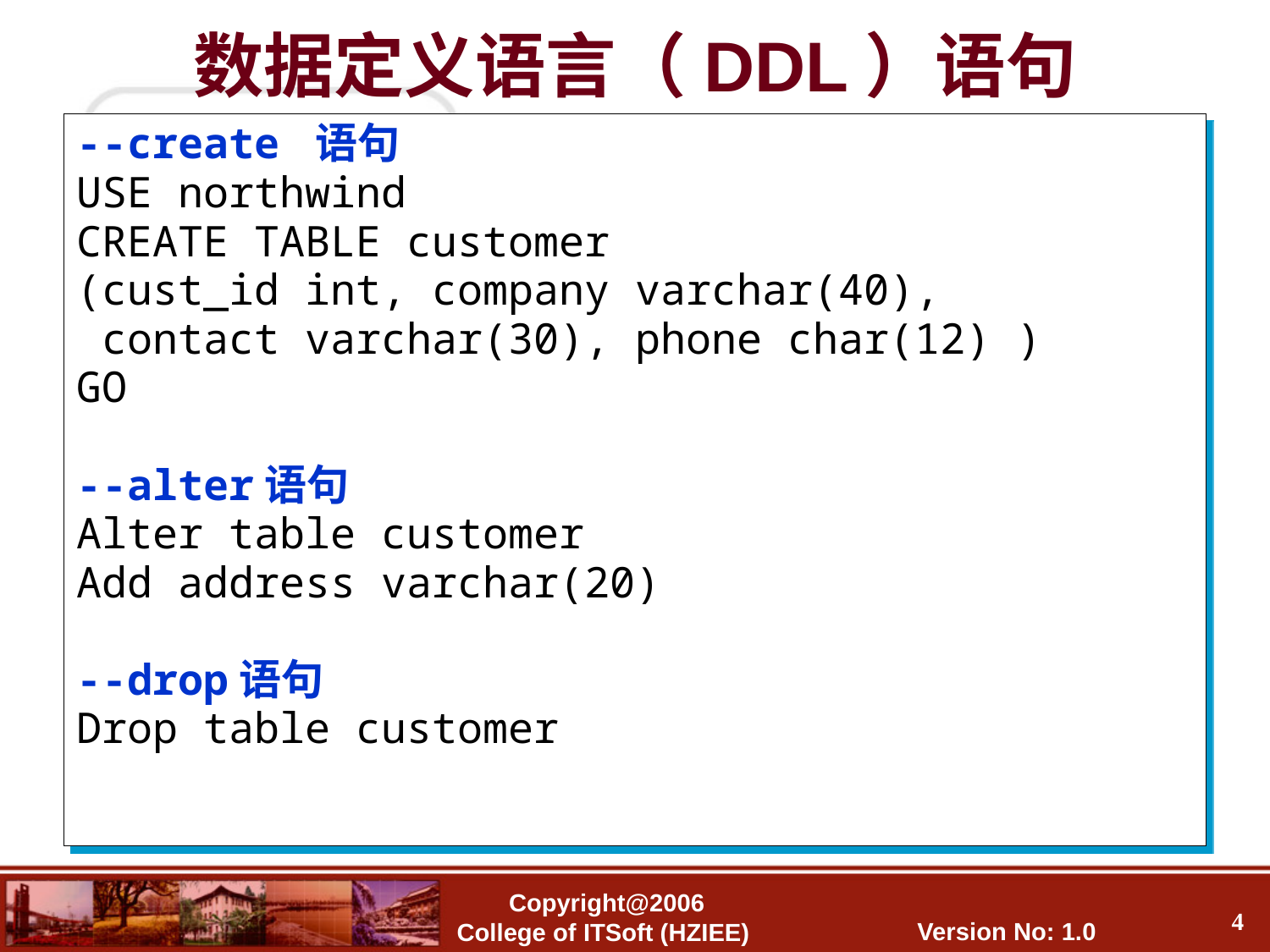

# 数据定义语言（DDL）语句
--create 语句
USE northwind
CREATE TABLE customer
(cust_id int, company varchar(40),
 contact varchar(30), phone char(12) )
GO

--alter语句
Alter table customer
Add address varchar(20)

--drop语句
Drop table customer